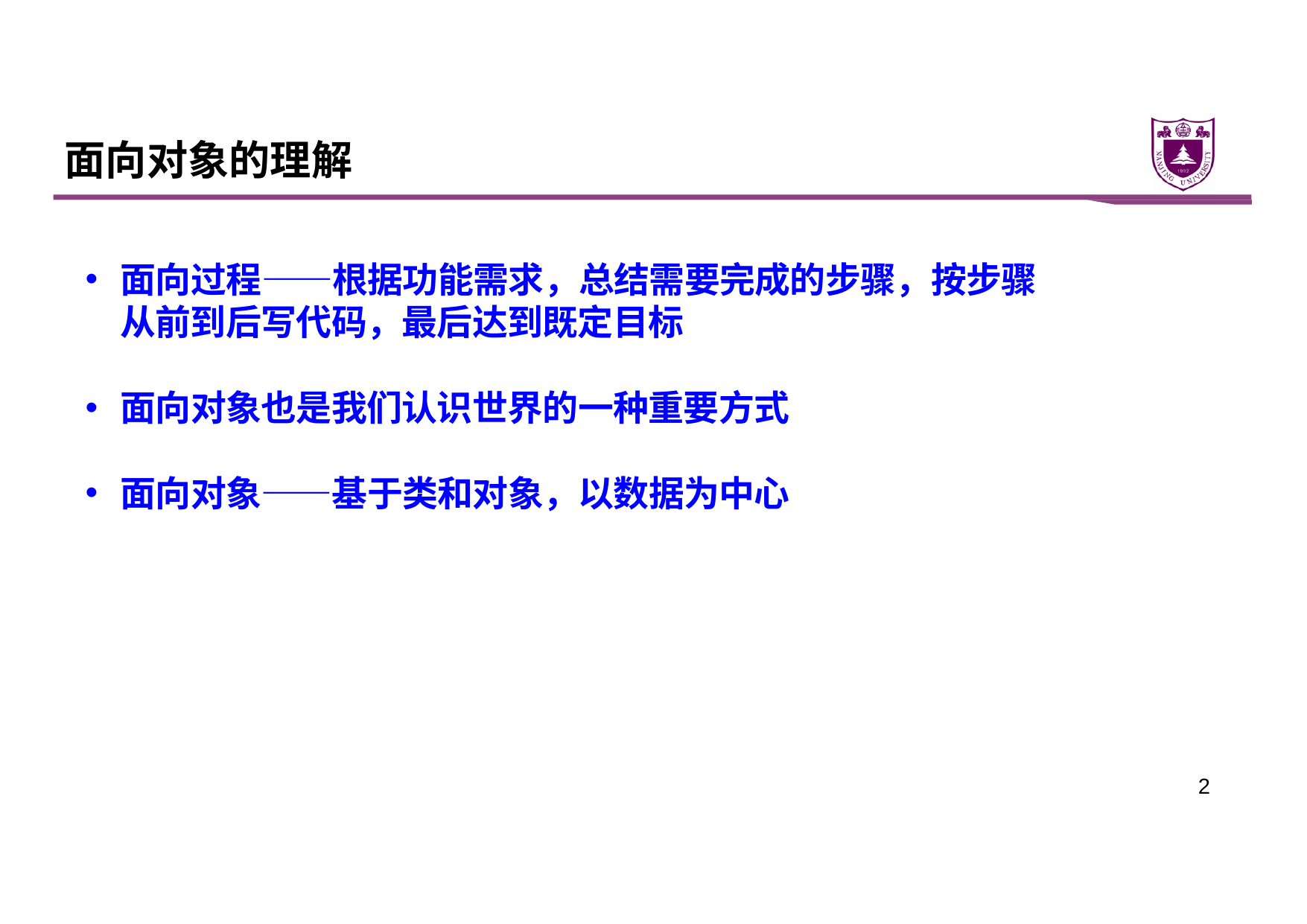

# 面向对象的理解
面向过程——根据功能需求，总结需要完成的步骤，按步骤从前到后写代码，最后达到既定目标

面向对象也是我们认识世界的一种重要方式

面向对象——基于类和对象，以数据为中心

2